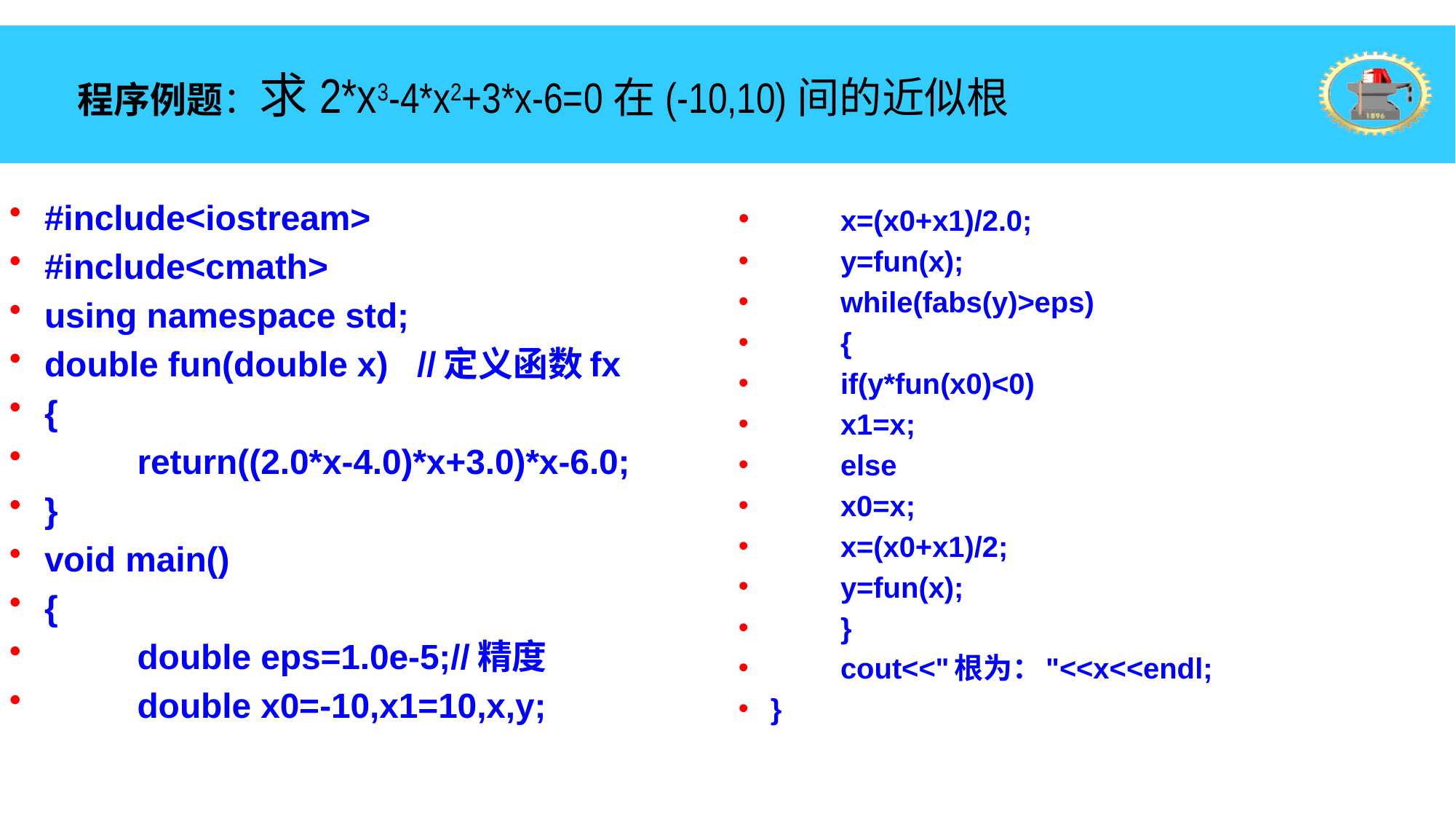

# 程序例题：求2*x3-4*x2+3*x-6=0在(-10,10)间的近似根
#include<iostream>
#include<cmath>
using namespace std;
double fun(double x)   //定义函数fx
{
	return((2.0*x-4.0)*x+3.0)*x-6.0;
}
void main()
{
	double eps=1.0e-5;//精度
	double x0=-10,x1=10,x,y;
	x=(x0+x1)/2.0;
	y=fun(x);
	while(fabs(y)>eps)
	{
		if(y*fun(x0)<0)
			x1=x;
		else
			x0=x;
		x=(x0+x1)/2;
		y=fun(x);
	}
	cout<<"根为："<<x<<endl;
}